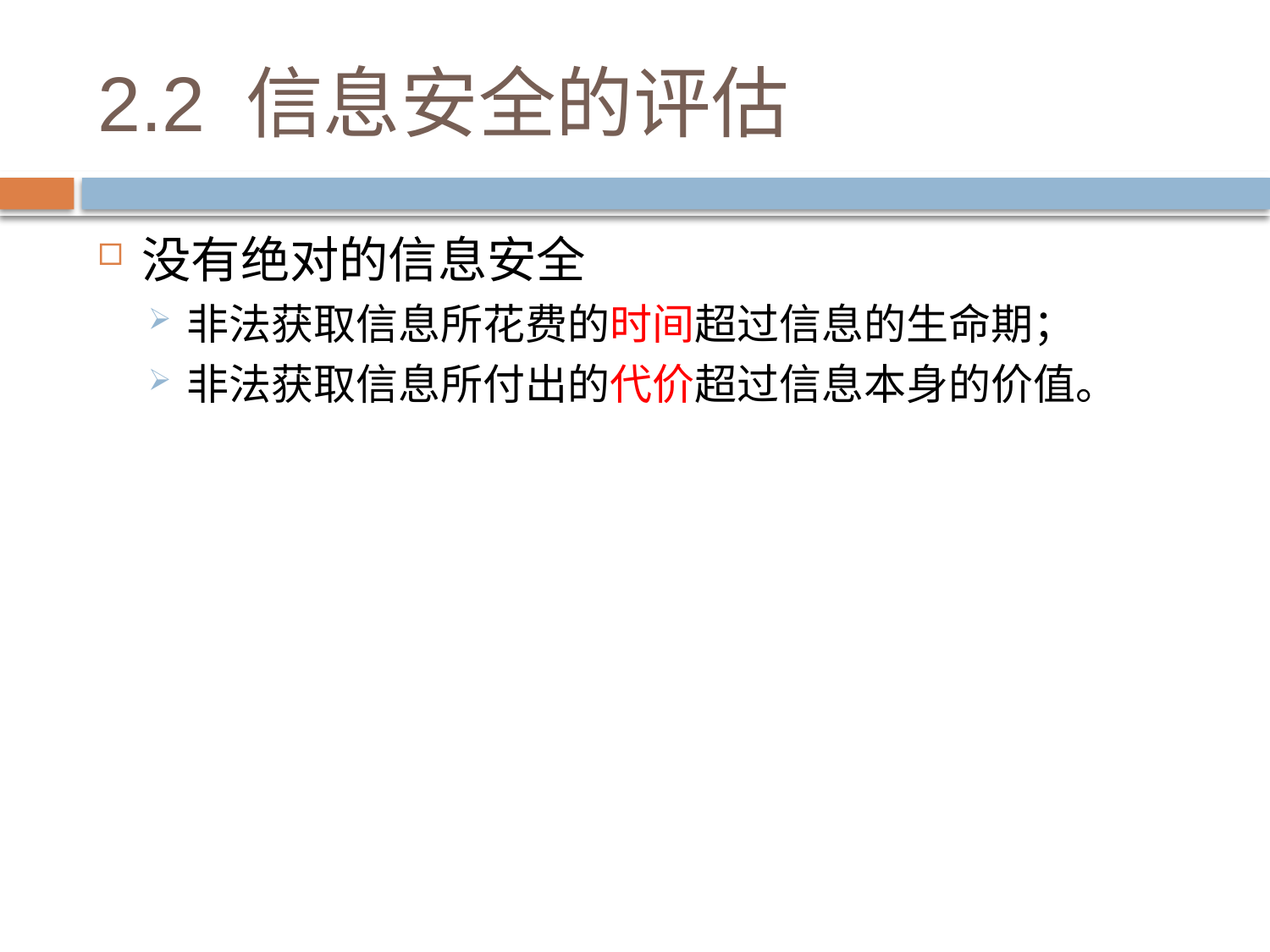

# 2.2 信息安全的评估
没有绝对的信息安全
非法获取信息所花费的时间超过信息的生命期；
非法获取信息所付出的代价超过信息本身的价值。